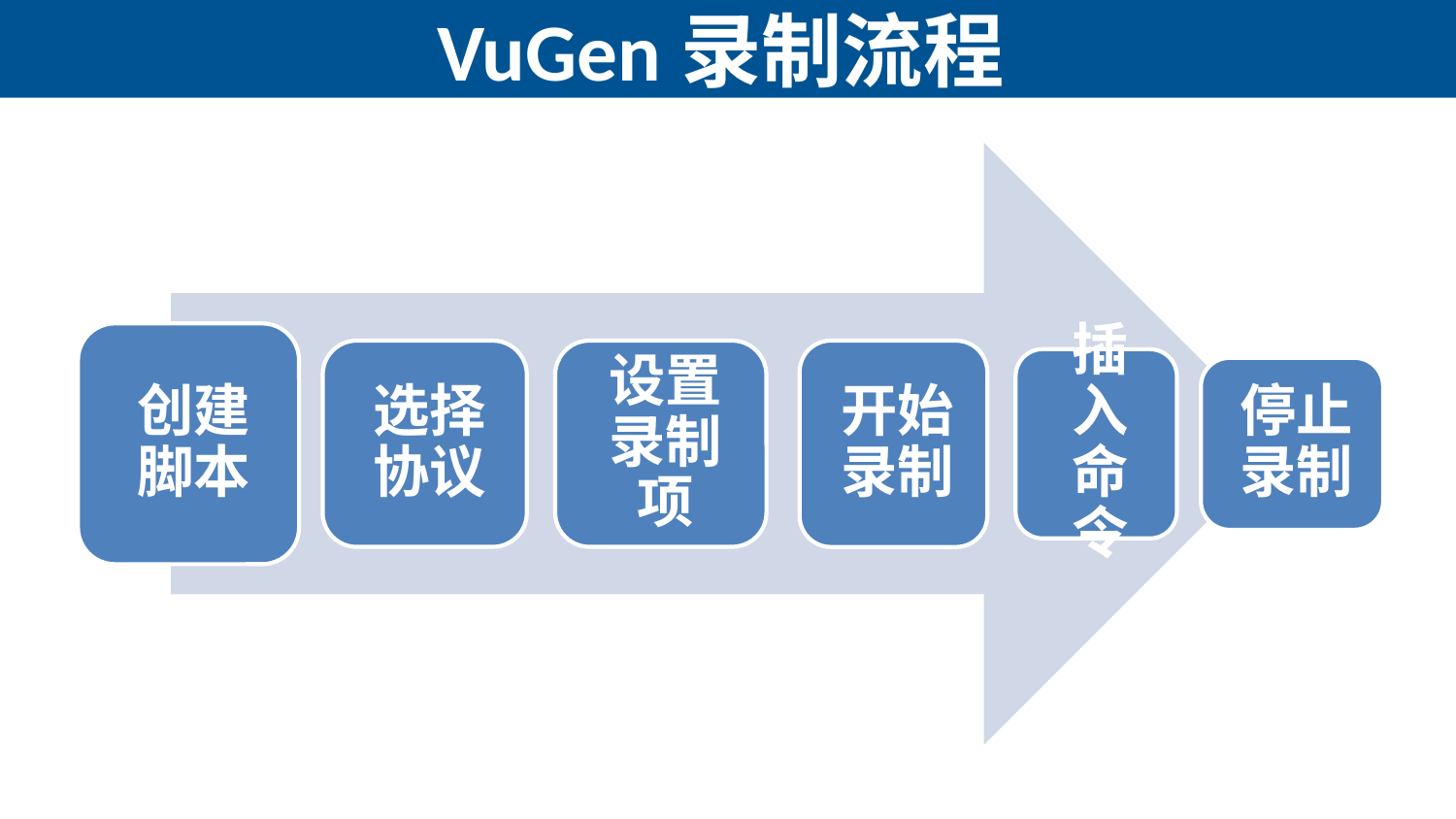

# VuGen录制流程
创建脚本
选择协议
设置录制项
开始录制
插入命令
停止录制